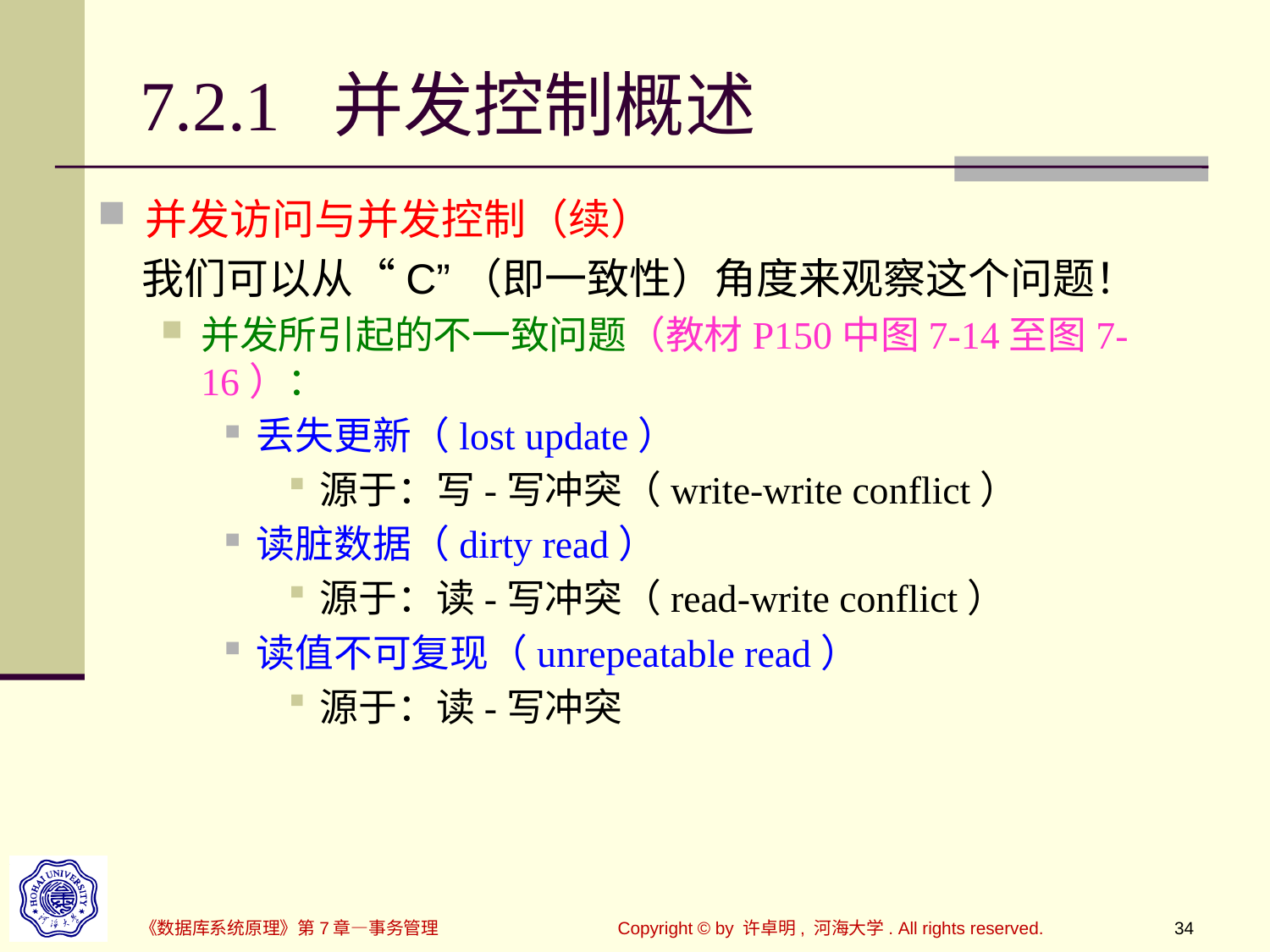

# 7.2.1  并发控制概述
并发访问与并发控制（续）
    我们可以从“C”（即一致性）角度来观察这个问题！
并发所引起的不一致问题（教材P150中图7-14至图7-16）：
丢失更新（lost update）
源于：写-写冲突（write-write conflict）
读脏数据（dirty read）
源于：读-写冲突（read-write conflict）
读值不可复现（unrepeatable read）
源于：读-写冲突
《数据库系统原理》第7章—事务管理
Copyright © by 许卓明, 河海大学. All rights reserved.
34